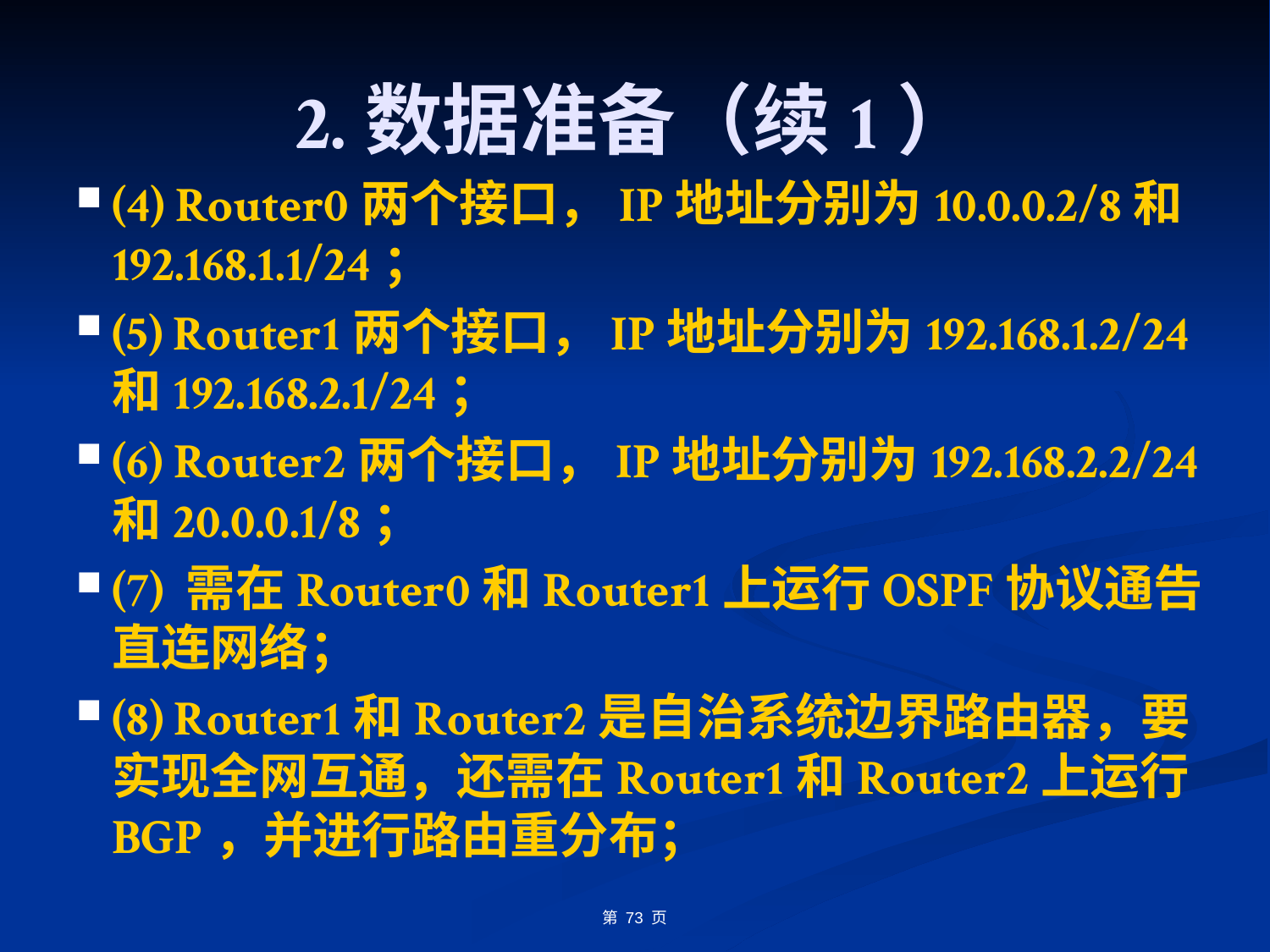

# 2.数据准备（续1）
(4) Router0两个接口，IP地址分别为10.0.0.2/8和192.168.1.1/24；
(5) Router1两个接口，IP地址分别为192.168.1.2/24和192.168.2.1/24；
(6) Router2两个接口，IP地址分别为192.168.2.2/24和20.0.0.1/8；
(7) 需在Router0和Router1上运行OSPF协议通告直连网络；
(8) Router1和Router2是自治系统边界路由器，要实现全网互通，还需在Router1和Router2上运行BGP，并进行路由重分布；

第 73 页